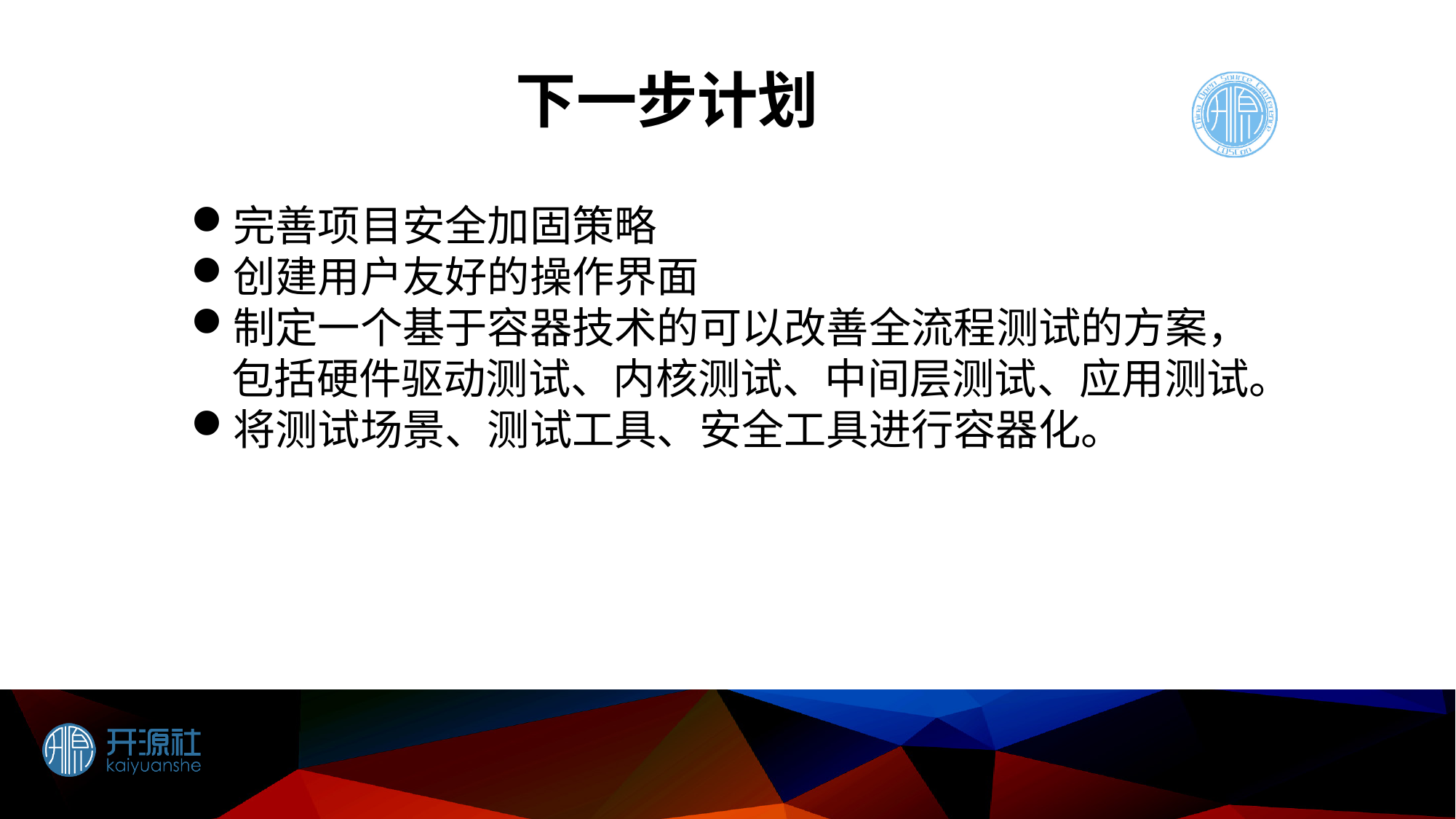

下一步计划
完善项目安全加固策略
创建用户友好的操作界面
制定一个基于容器技术的可以改善全流程测试的方案，包括硬件驱动测试、内核测试、中间层测试、应用测试。
将测试场景、测试工具、安全工具进行容器化。